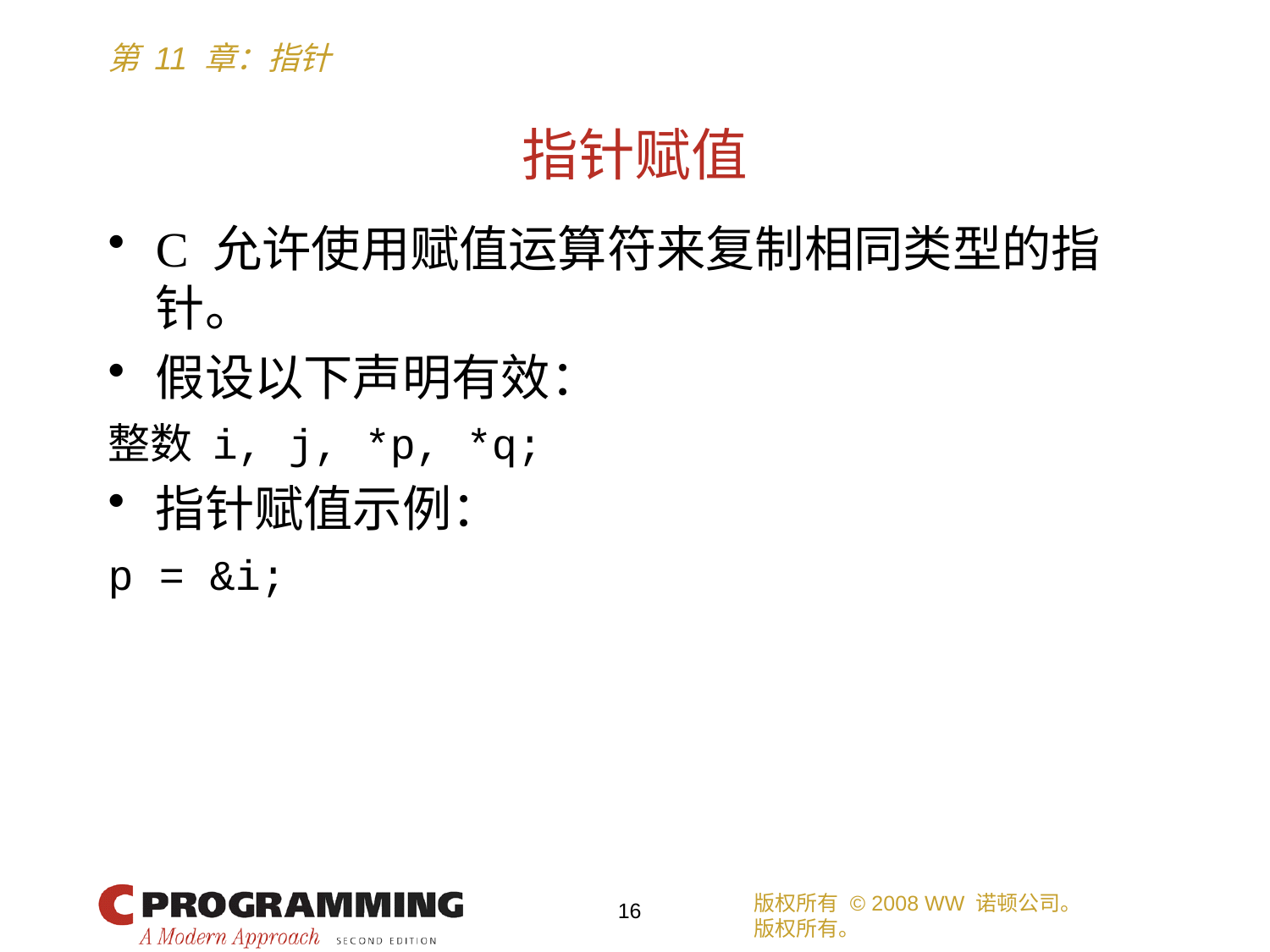

# 指针赋值
C 允许使用赋值运算符来复制相同类型的指针。
假设以下声明有效：
整数 i, j, *p, *q;
指针赋值示例：
p = &i;
版权所有 © 2008 WW 诺顿公司。
版权所有。
16